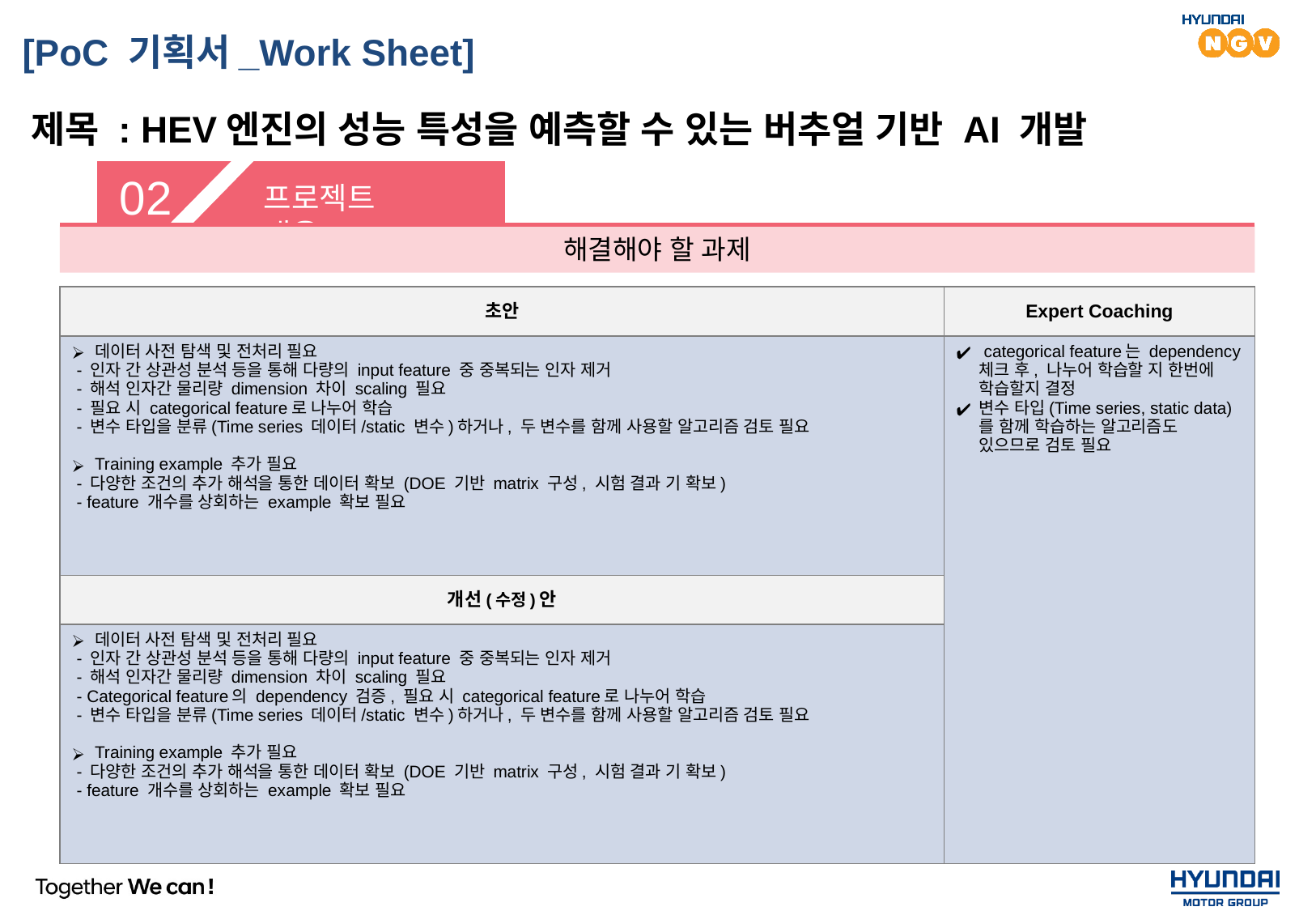

[PoC 기획서_Work Sheet]
 제목 : HEV엔진의 성능 특성을 예측할 수 있는 버추얼 기반 AI 개발

02

프로젝트 내용
해결해야 할 과제
| 초안 | Expert Coaching |
| --- | --- |
| 데이터 사전 탐색 및 전처리 필요 - 인자 간 상관성 분석 등을 통해 다량의 input feature 중 중복되는 인자 제거 - 해석 인자간 물리량 dimension 차이 scaling 필요 - 필요 시 categorical feature로 나누어 학습 - 변수 타입을 분류(Time series 데이터/static 변수)하거나, 두 변수를 함께 사용할 알고리즘 검토 필요 Training example 추가 필요 - 다양한 조건의 추가 해석을 통한 데이터 확보 (DOE 기반 matrix 구성, 시험 결과 기 확보) - feature 개수를 상회하는 example 확보 필요 | categorical feature는 dependency 체크 후, 나누어 학습할 지 한번에 학습할지 결정 변수 타입(Time series, static data)를 함께 학습하는 알고리즘도 있으므로 검토 필요 |
| 개선(수정)안 |  |
| 데이터 사전 탐색 및 전처리 필요 - 인자 간 상관성 분석 등을 통해 다량의 input feature 중 중복되는 인자 제거 - 해석 인자간 물리량 dimension 차이 scaling 필요 - Categorical feature의 dependency 검증, 필요 시 categorical feature로 나누어 학습 - 변수 타입을 분류(Time series 데이터/static 변수)하거나, 두 변수를 함께 사용할 알고리즘 검토 필요 Training example 추가 필요 - 다양한 조건의 추가 해석을 통한 데이터 확보 (DOE 기반 matrix 구성, 시험 결과 기 확보) - feature 개수를 상회하는 example 확보 필요 |  |